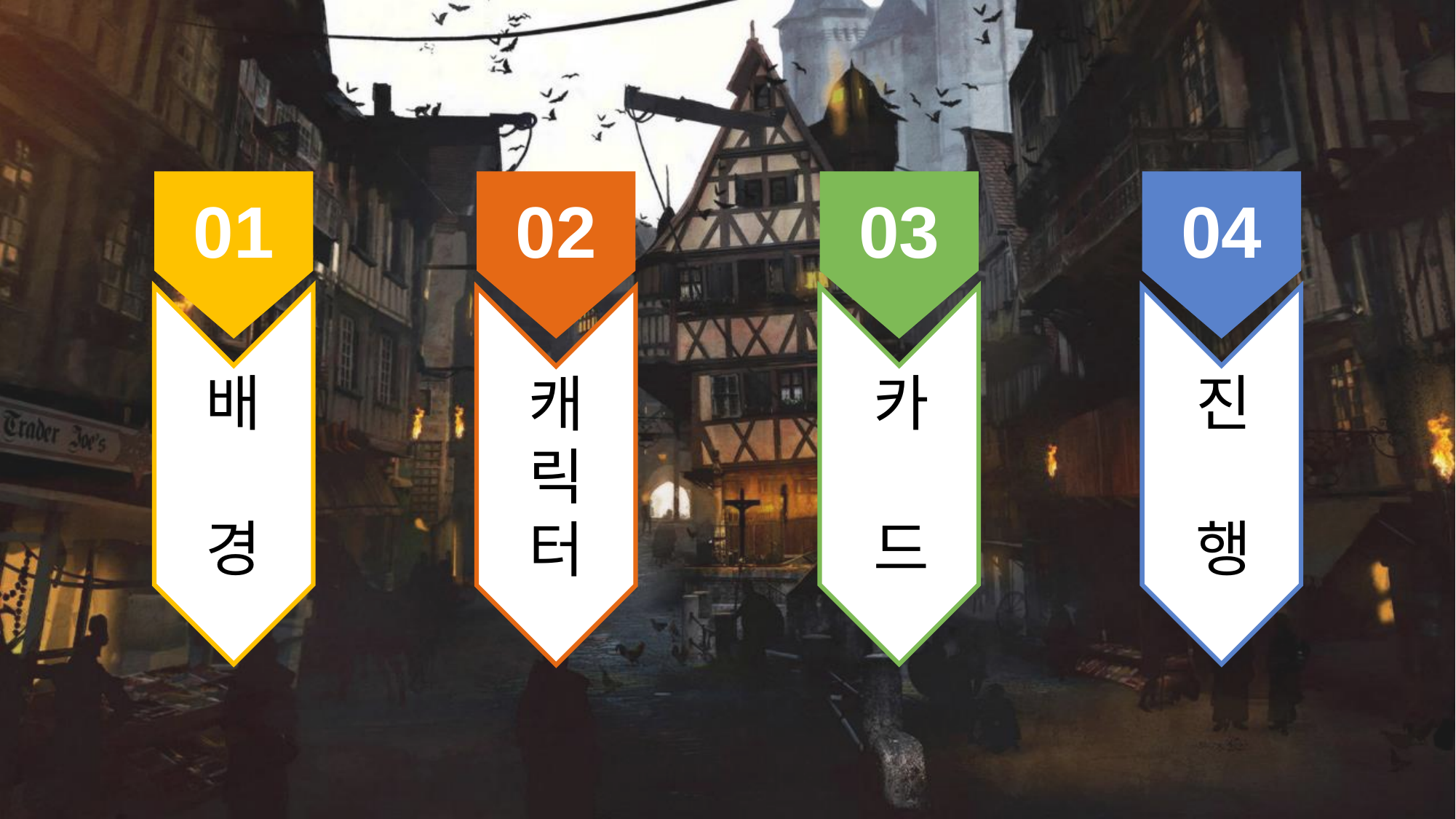

01
03
04
02
배

경
카

드
진

행
캐
릭
터